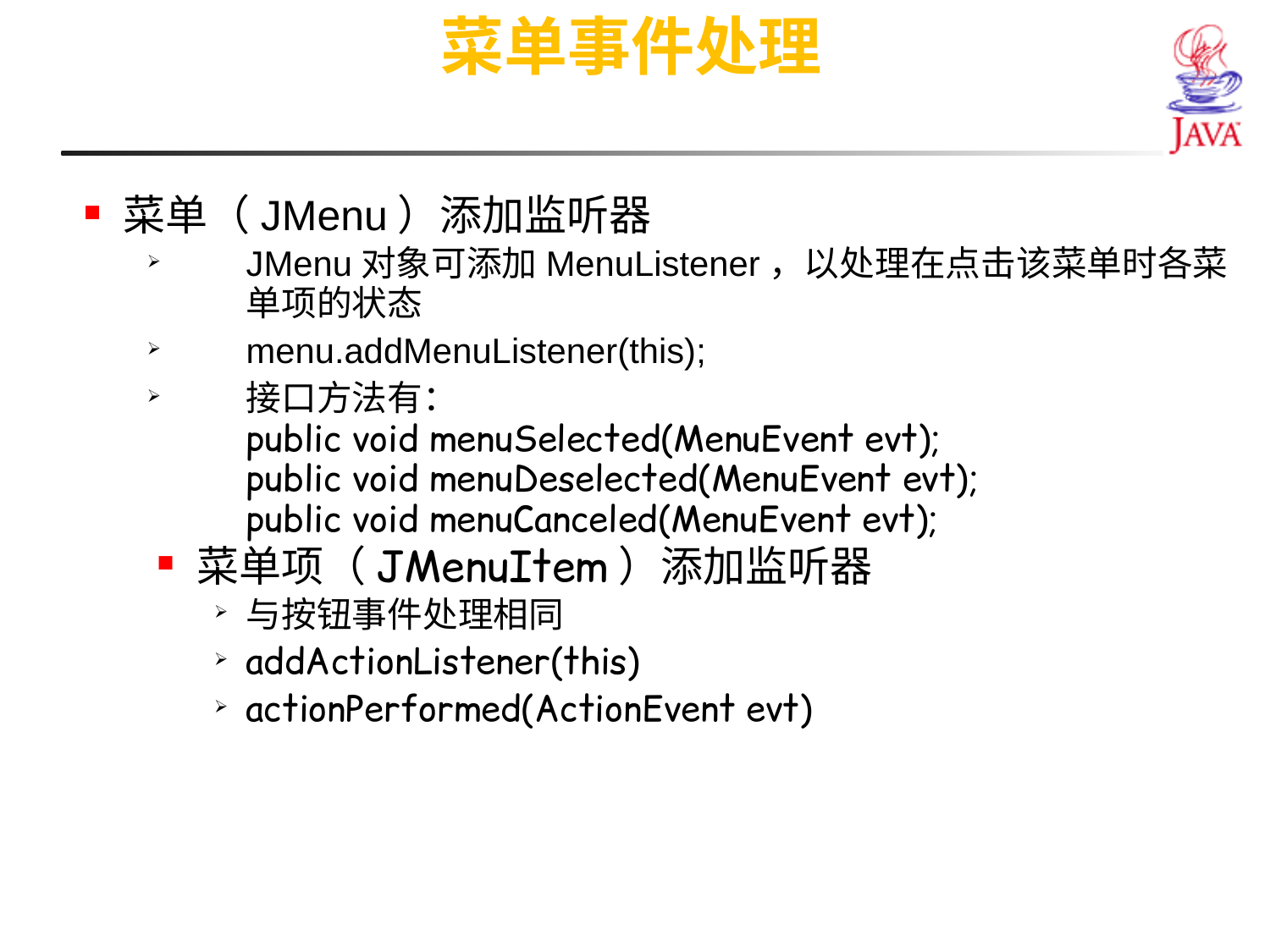

菜单事件处理
菜单（JMenu）添加监听器
JMenu对象可添加MenuListener，以处理在点击该菜单时各菜单项的状态
menu.addMenuListener(this);
接口方法有：
public void menuSelected(MenuEvent evt);
public void menuDeselected(MenuEvent evt);
public void menuCanceled(MenuEvent evt);
菜单项（JMenuItem）添加监听器
与按钮事件处理相同
addActionListener(this)
actionPerformed(ActionEvent evt)